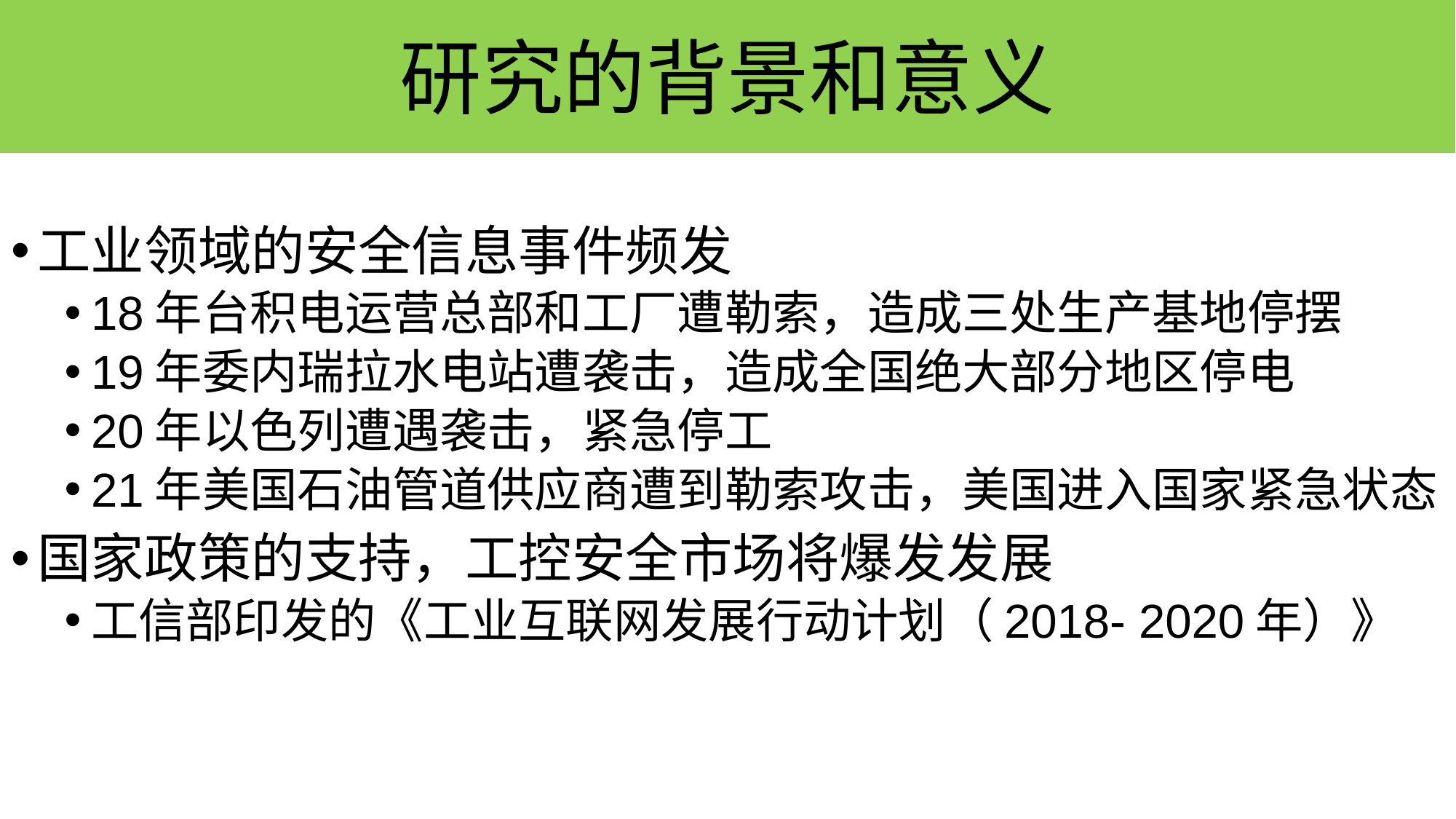

研究的背景和意义
工业领域的安全信息事件频发
18年台积电运营总部和工厂遭勒索，造成三处生产基地停摆
19年委内瑞拉水电站遭袭击，造成全国绝大部分地区停电
20年以色列遭遇袭击，紧急停工
21年美国石油管道供应商遭到勒索攻击，美国进入国家紧急状态
国家政策的支持，工控安全市场将爆发发展
工信部印发的《工业互联网发展行动计划（2018- 2020年）》